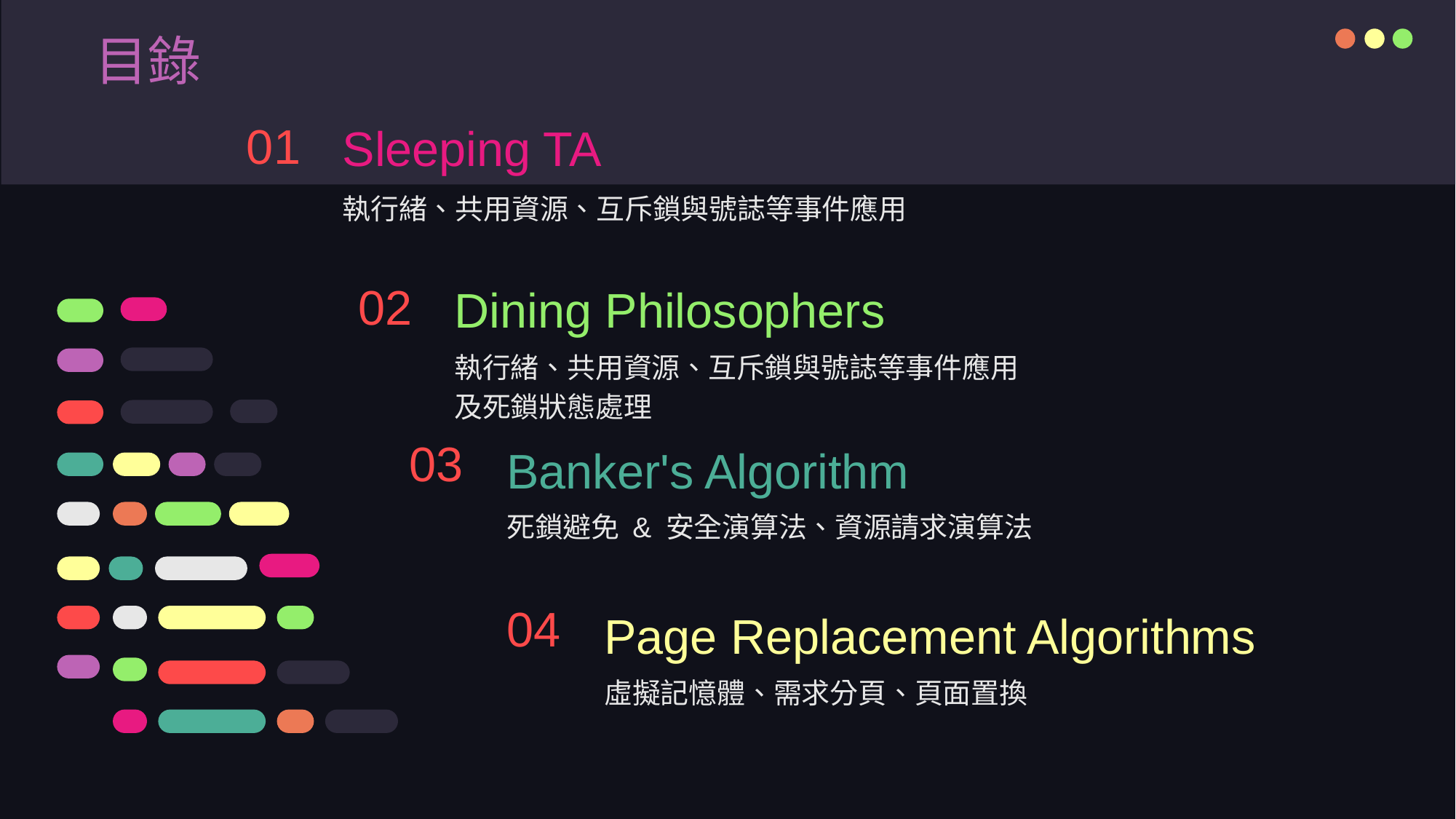

# 目錄
01
Sleeping TA
執行緒、共用資源、互斥鎖與號誌等事件應用
02
Dining Philosophers

執行緒、共用資源、互斥鎖與號誌等事件應用
及死鎖狀態處理
03
Banker's Algorithm
死鎖避免 & 安全演算法、資源請求演算法
04
Page Replacement Algorithms
虛擬記憶體、需求分頁、頁面置換